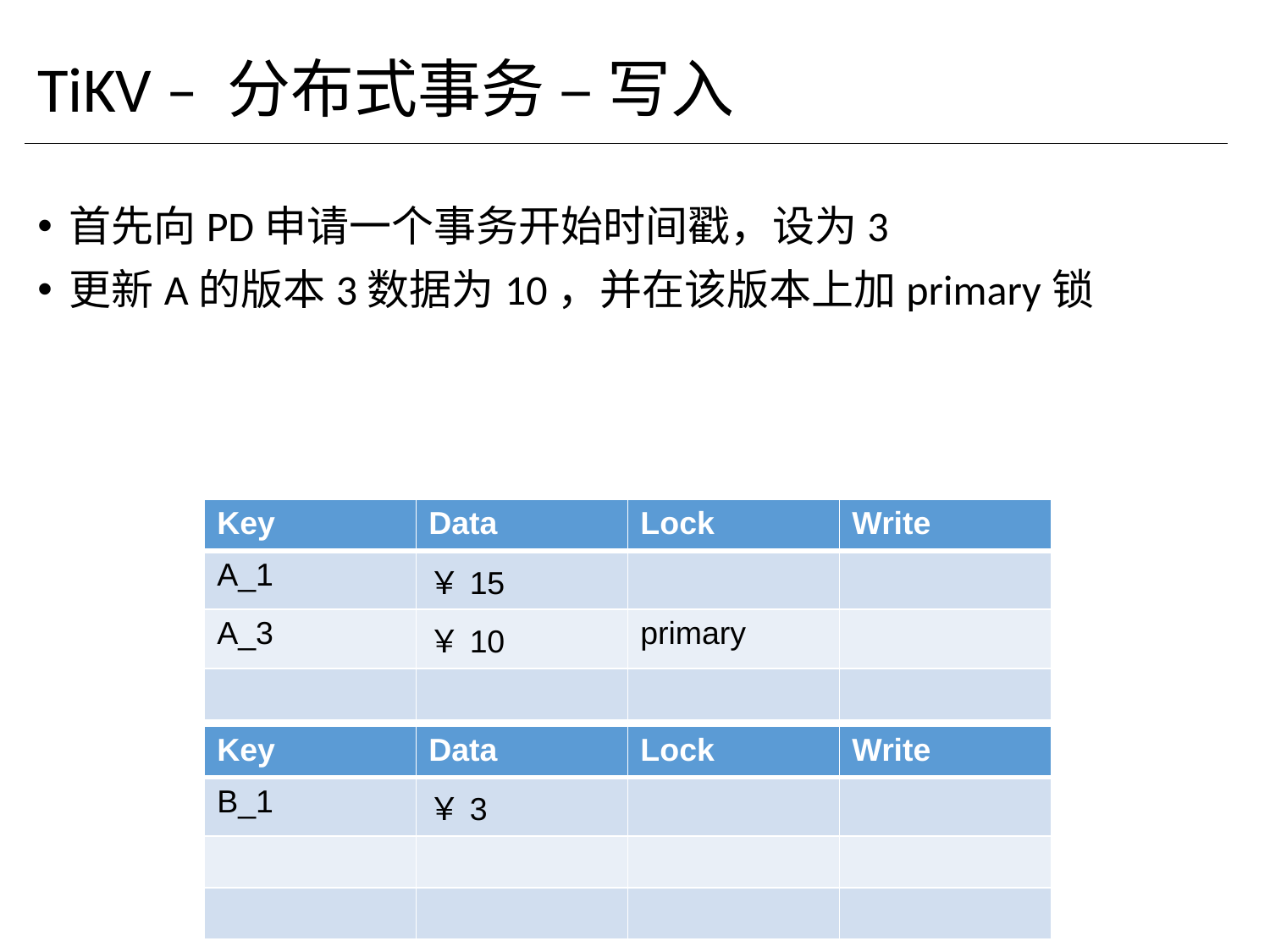

# TiKV – 分布式事务 – 写入
首先向PD申请一个事务开始时间戳，设为3
更新A的版本3数据为10，并在该版本上加primary锁

| Key | Data | Lock | Write |
| --- | --- | --- | --- |
| A\_1 | ￥15 |  |  |
| A\_3 | ￥10 | primary |  |
|  |  |  |  |
| Key | Data | Lock | Write |
| --- | --- | --- | --- |
| B\_1 | ￥3 |  |  |
|  |  |  |  |
|  |  |  |  |